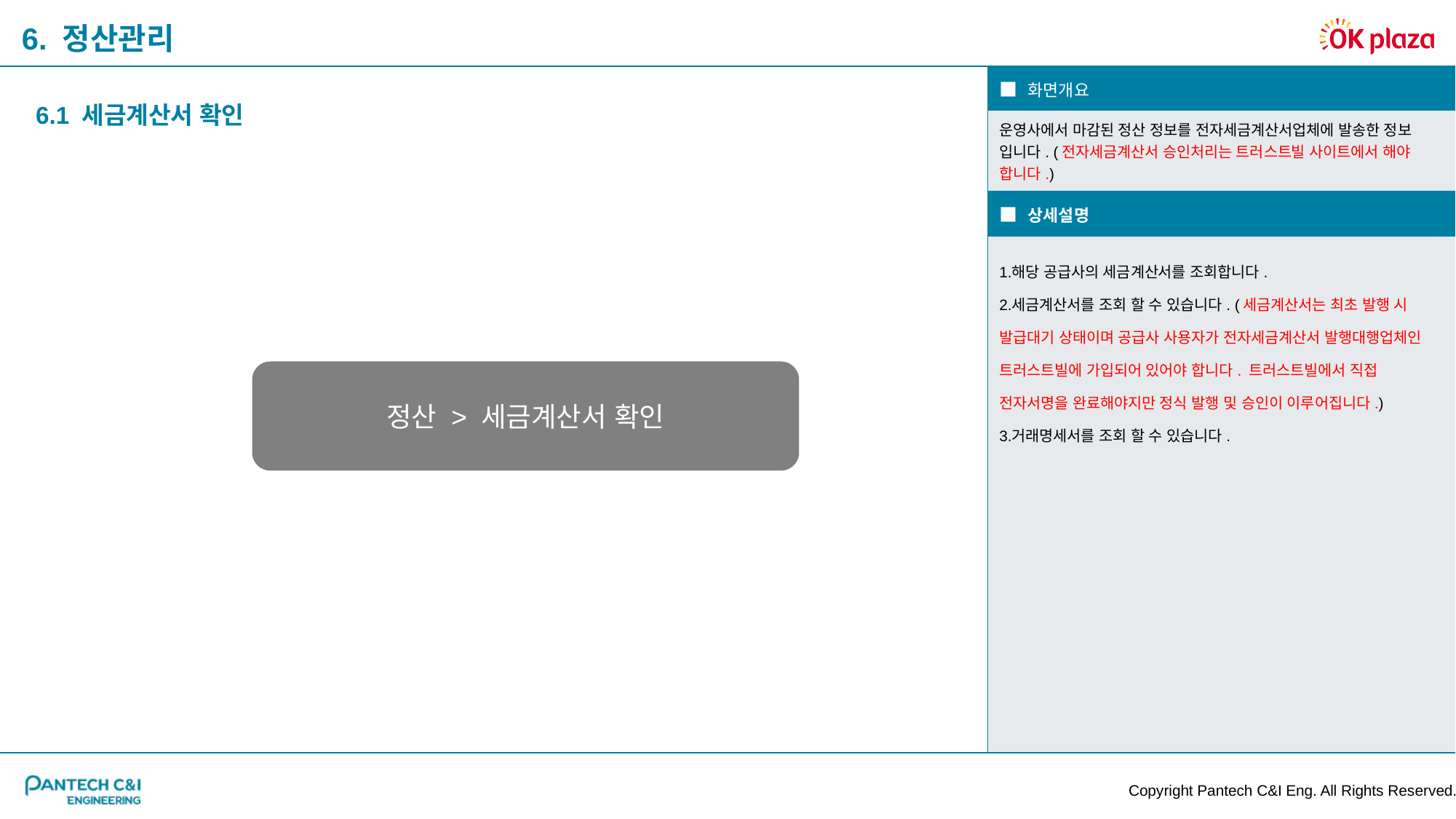

6. 정산관리
| ■ 화면개요 |
| --- |
| 운영사에서 마감된 정산 정보를 전자세금계산서업체에 발송한 정보 입니다. (전자세금계산서 승인처리는 트러스트빌 사이트에서 해야 합니다.) |
| ■ 상세설명 |
| 해당 공급사의 세금계산서를 조회합니다. 세금계산서를 조회 할 수 있습니다. (세금계산서는 최초 발행 시 발급대기 상태이며 공급사 사용자가 전자세금계산서 발행대행업체인 트러스트빌에 가입되어 있어야 합니다. 트러스트빌에서 직접 전자서명을 완료해야지만 정식 발행 및 승인이 이루어집니다.) 거래명세서를 조회 할 수 있습니다. |
6.1 세금계산서 확인
정산 > 세금계산서 확인